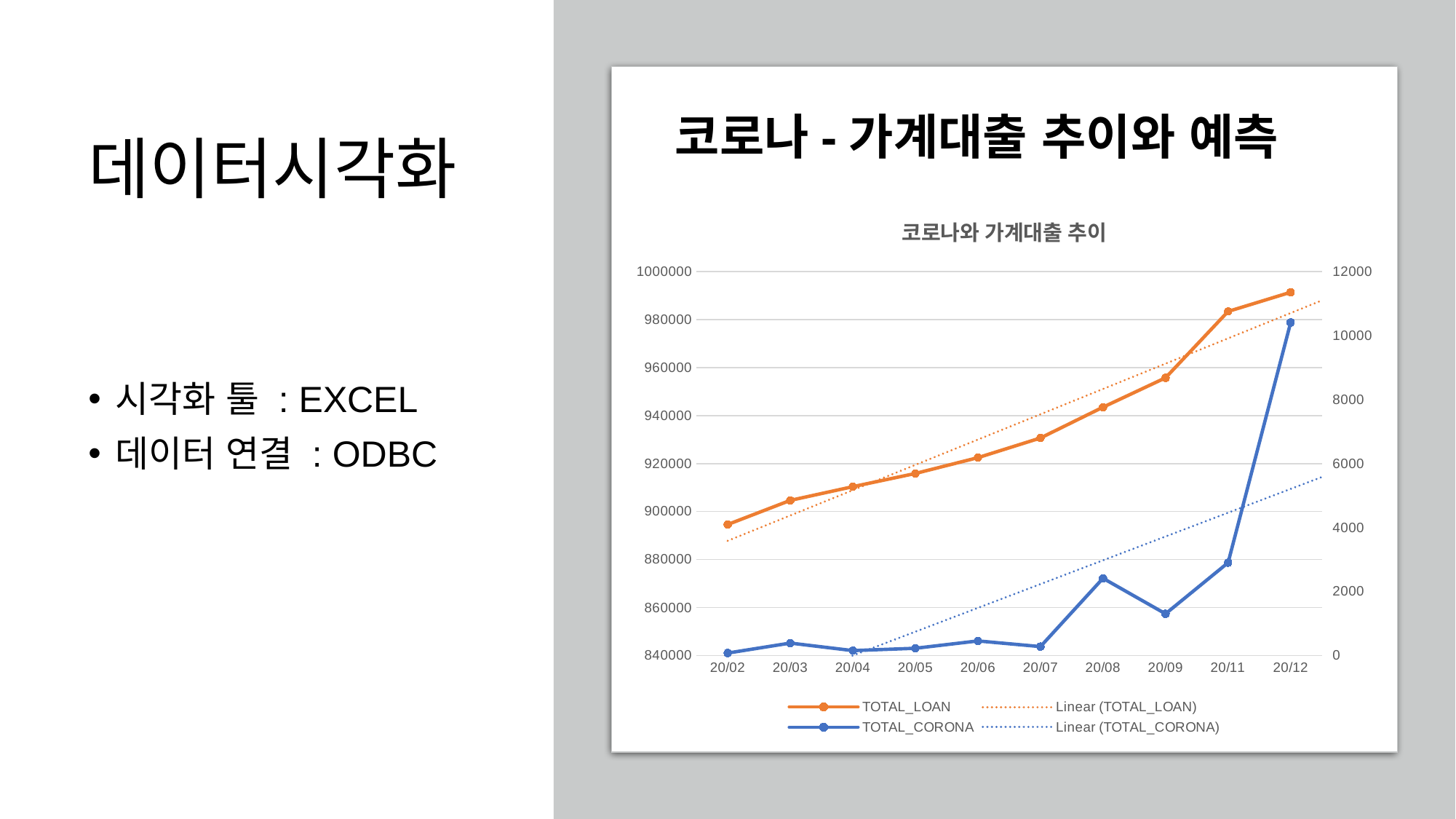

# 데이터시각화
코로나-가계대출 추이와 예측

### Chart: 코로나와 가계대출 추이

| Category | TOTAL_LOAN | TOTAL_CORONA |
|---|---|---|
| 20/02 | 894614.9 | 80.0 |
| 20/03 | 904659.3 | 391.0 |
| 20/04 | 910373.5 | 156.0 |
| 20/05 | 915865.1 | 229.0 |
| 20/06 | 922478.6 | 459.0 |
| 20/07 | 930658.1 | 281.0 |
| 20/08 | 943492.0 | 2415.0 |
| 20/09 | 955731.4 | 1306.0 |
| 20/11 | 983369.2 | 2903.0 |
| 20/12 | 991353.0 | 10408.0 |
시각화 툴 : EXCEL
데이터 연결 : ODBC